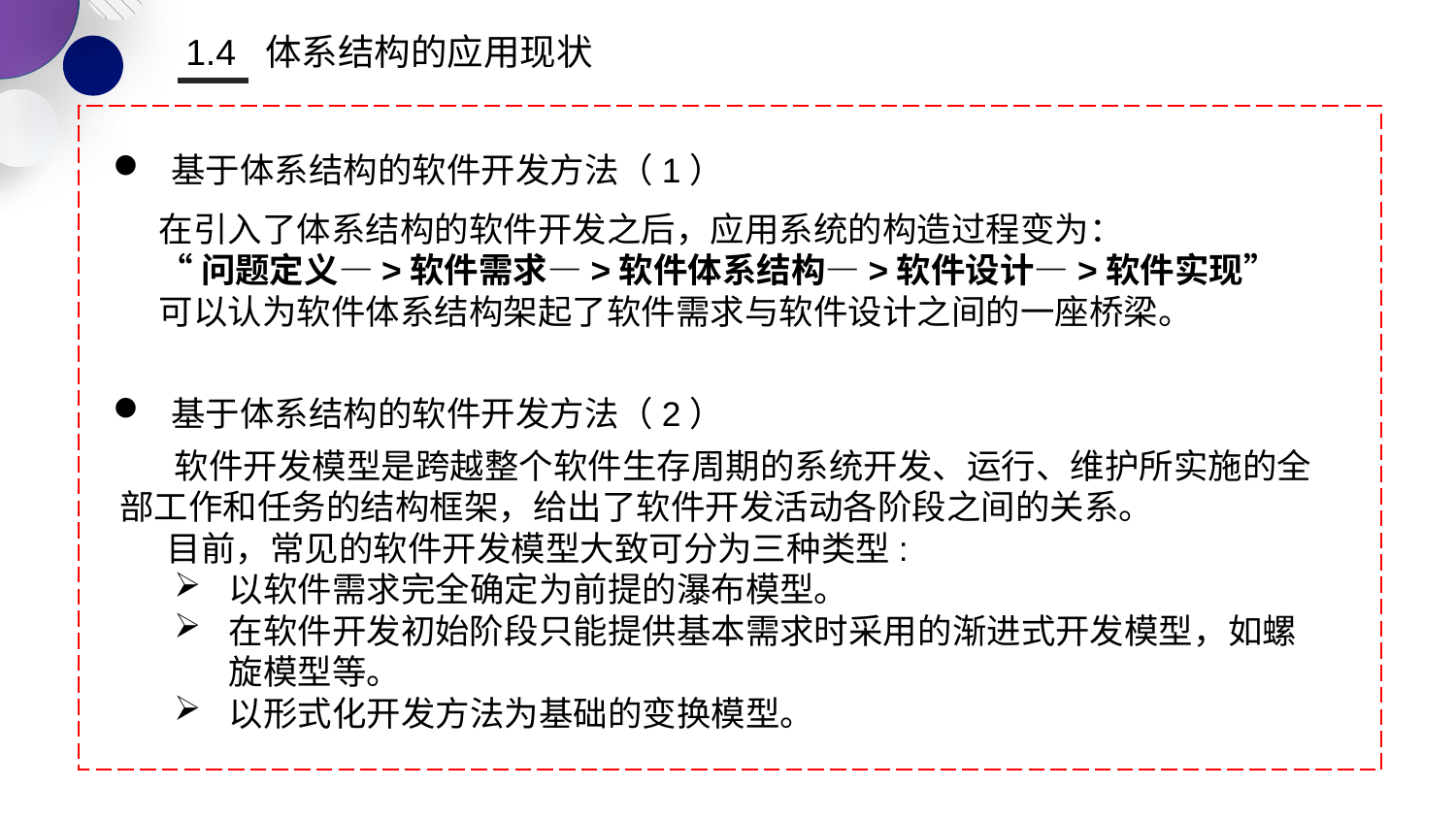

1.4  体系结构的应用现状

  基于体系结构的软件开发方法（1）
    在引入了体系结构的软件开发之后，应用系统的构造过程变为：
     “问题定义—>软件需求—>软件体系结构—>软件设计—>软件实现”
    可以认为软件体系结构架起了软件需求与软件设计之间的一座桥梁。
  基于体系结构的软件开发方法（2）
      软件开发模型是跨越整个软件生存周期的系统开发、运行、维护所实施的全部工作和任务的结构框架，给出了软件开发活动各阶段之间的关系。
     目前，常见的软件开发模型大致可分为三种类型:
以软件需求完全确定为前提的瀑布模型。
在软件开发初始阶段只能提供基本需求时采用的渐进式开发模型，如螺旋模型等。
以形式化开发方法为基础的变换模型。